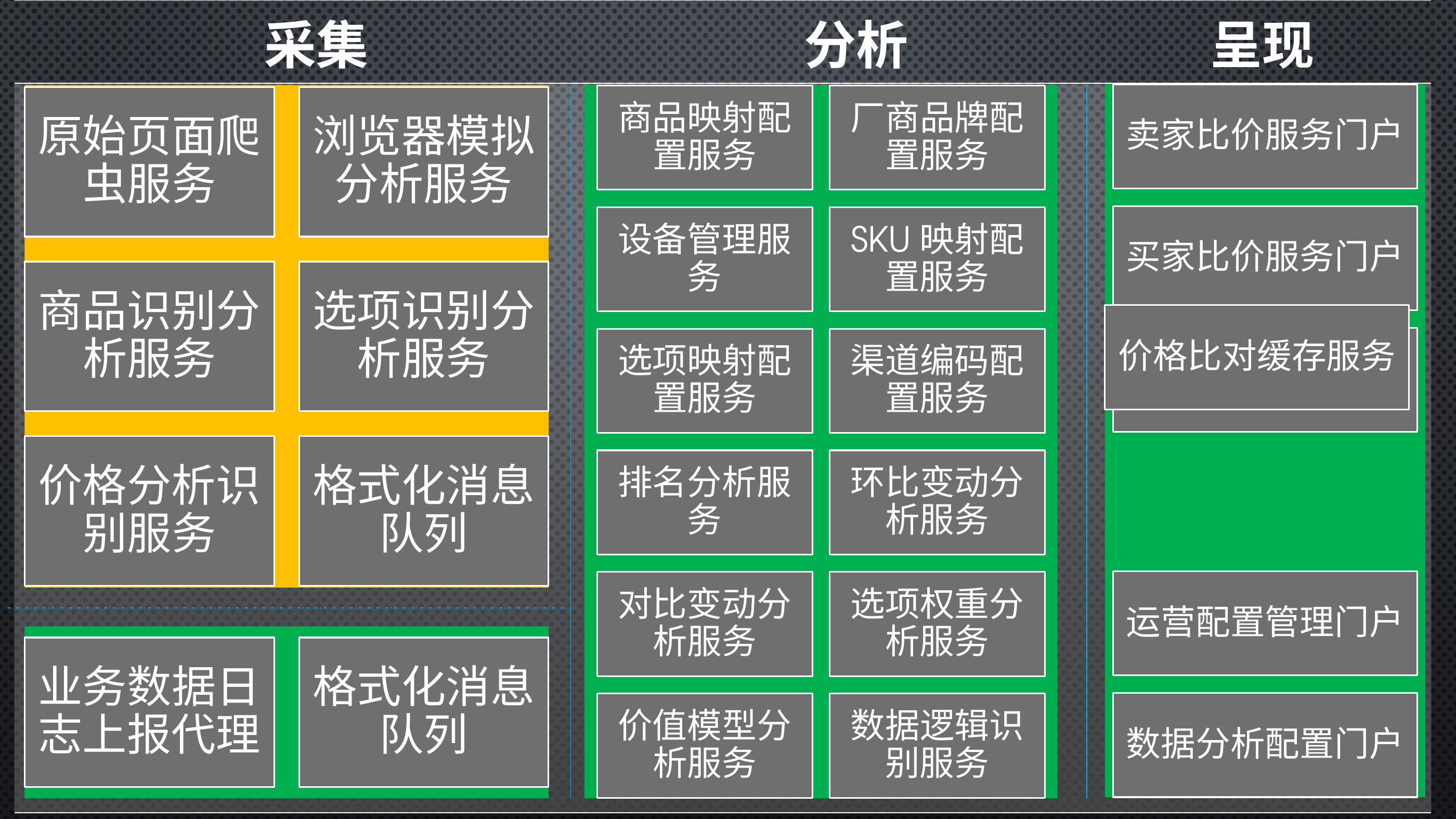

| 采集 | 分析 | 呈现 |
| --- | --- | --- |
|  |  |  |
卖家比价服务门户
买家比价服务门户
价格比对服务接口
价格比对缓存服务
运营配置管理门户
数据分析配置门户
商品映射配置服务
厂商品牌配置服务
设备管理服务
SKU映射配置服务
选项映射配置服务
渠道编码配置服务
排名分析服务
环比变动分析服务
对比变动分析服务
选项权重分析服务
价值模型分析服务
数据逻辑识别服务
原始页面爬虫服务
浏览器模拟分析服务
商品识别分析服务
选项识别分析服务
价格分析识别服务
格式化消息队列
业务数据日志上报代理
格式化消息队列